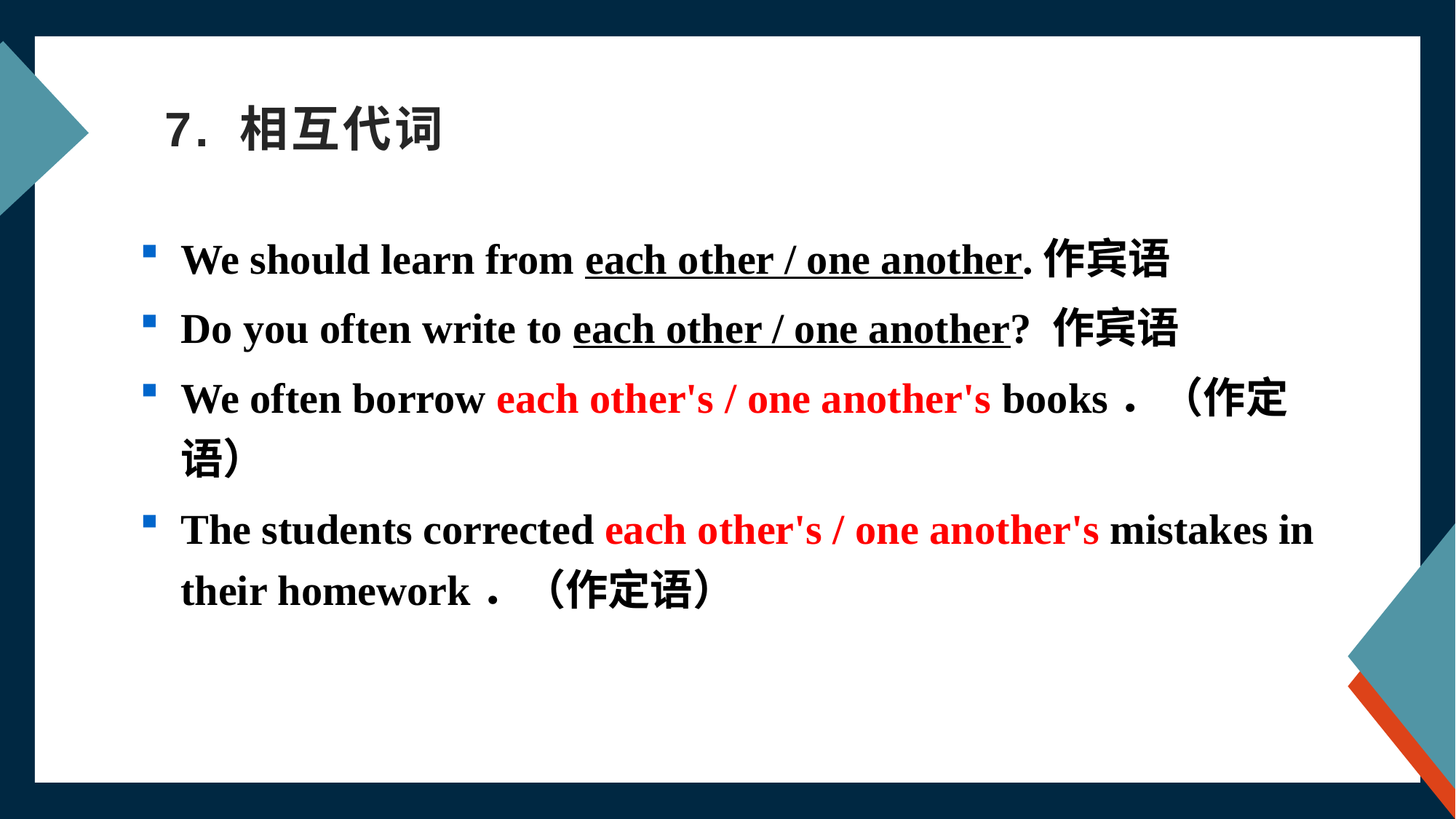

# 7. 相互代词
We should learn from each other / one another.作宾语
Do you often write to each other / one another? 作宾语
We often borrow each other's / one another's books．（作定语）
The students corrected each other's / one another's mistakes in their homework．（作定语）